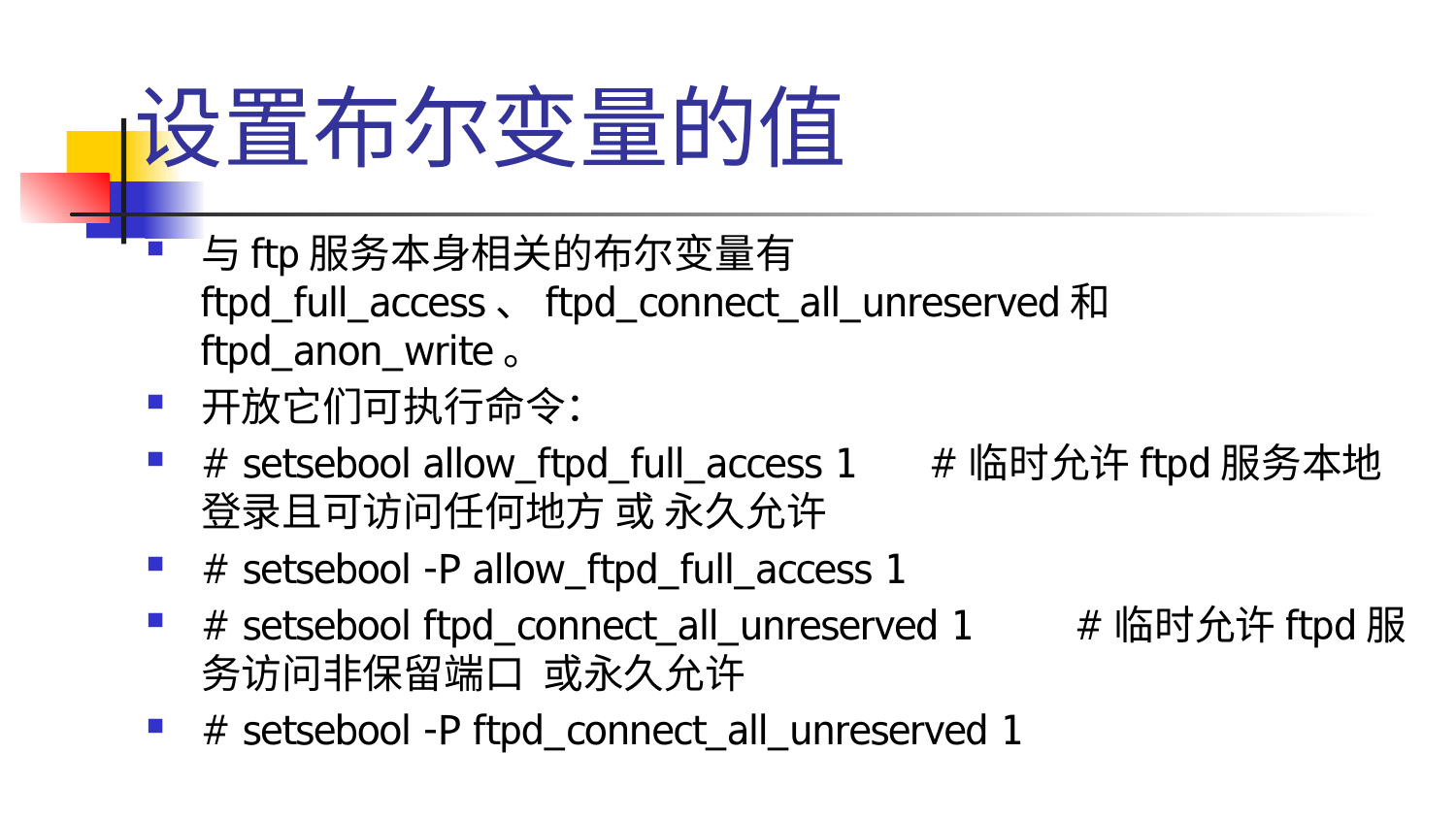

# 设置布尔变量的值
与ftp服务本身相关的布尔变量有ftpd_full_access、ftpd_connect_all_unreserved和ftpd_anon_write。
开放它们可执行命令：
# setsebool allow_ftpd_full_access 1 	#临时允许ftpd服务本地登录且可访问任何地方 或 永久允许
# setsebool -P allow_ftpd_full_access 1
# setsebool ftpd_connect_all_unreserved 1 	#临时允许ftpd服务访问非保留端口  或永久允许
# setsebool -P ftpd_connect_all_unreserved 1